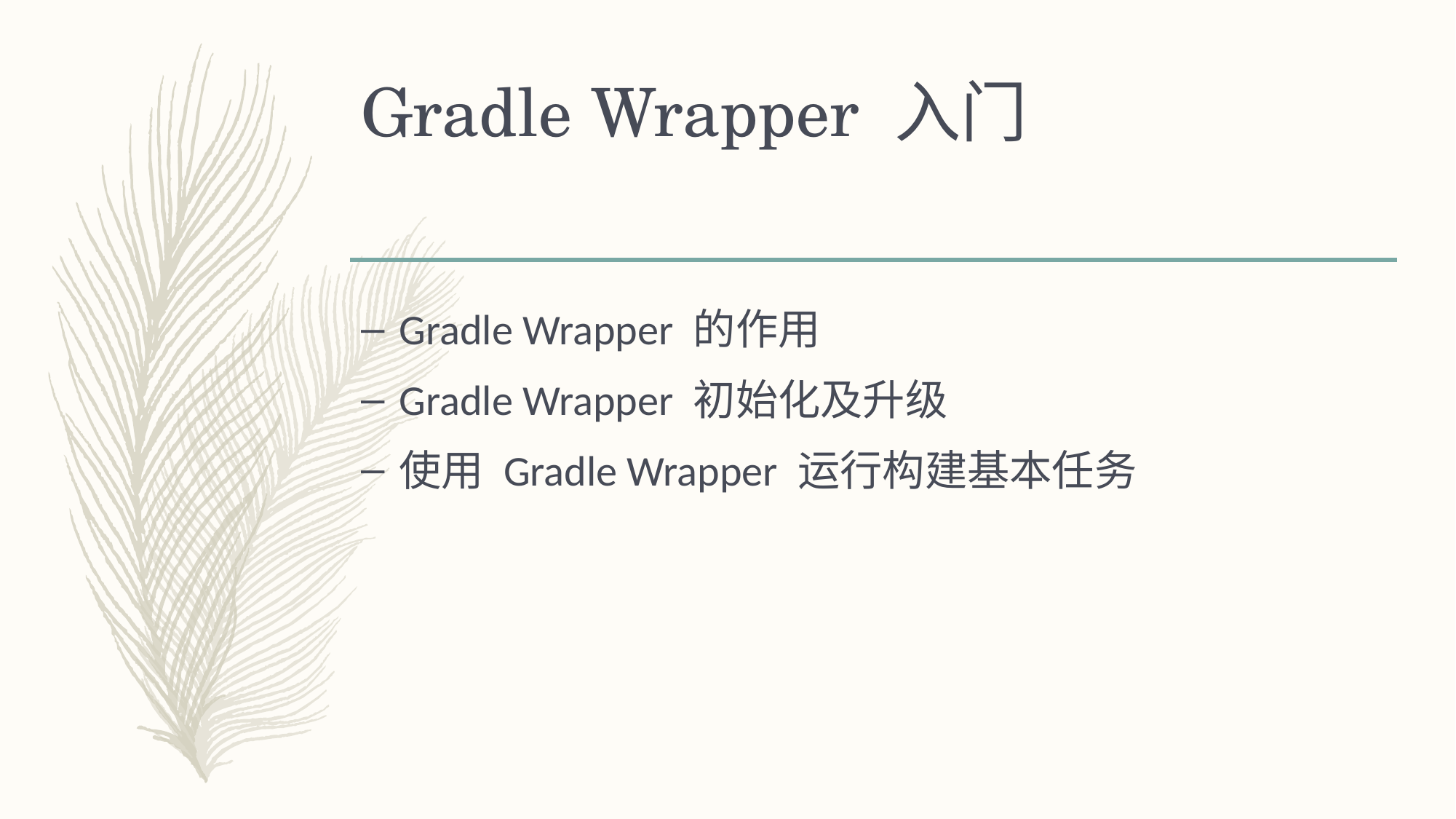

# Gradle Wrapper 入门
Gradle Wrapper 的作用
Gradle Wrapper 初始化及升级
使用 Gradle Wrapper 运行构建基本任务